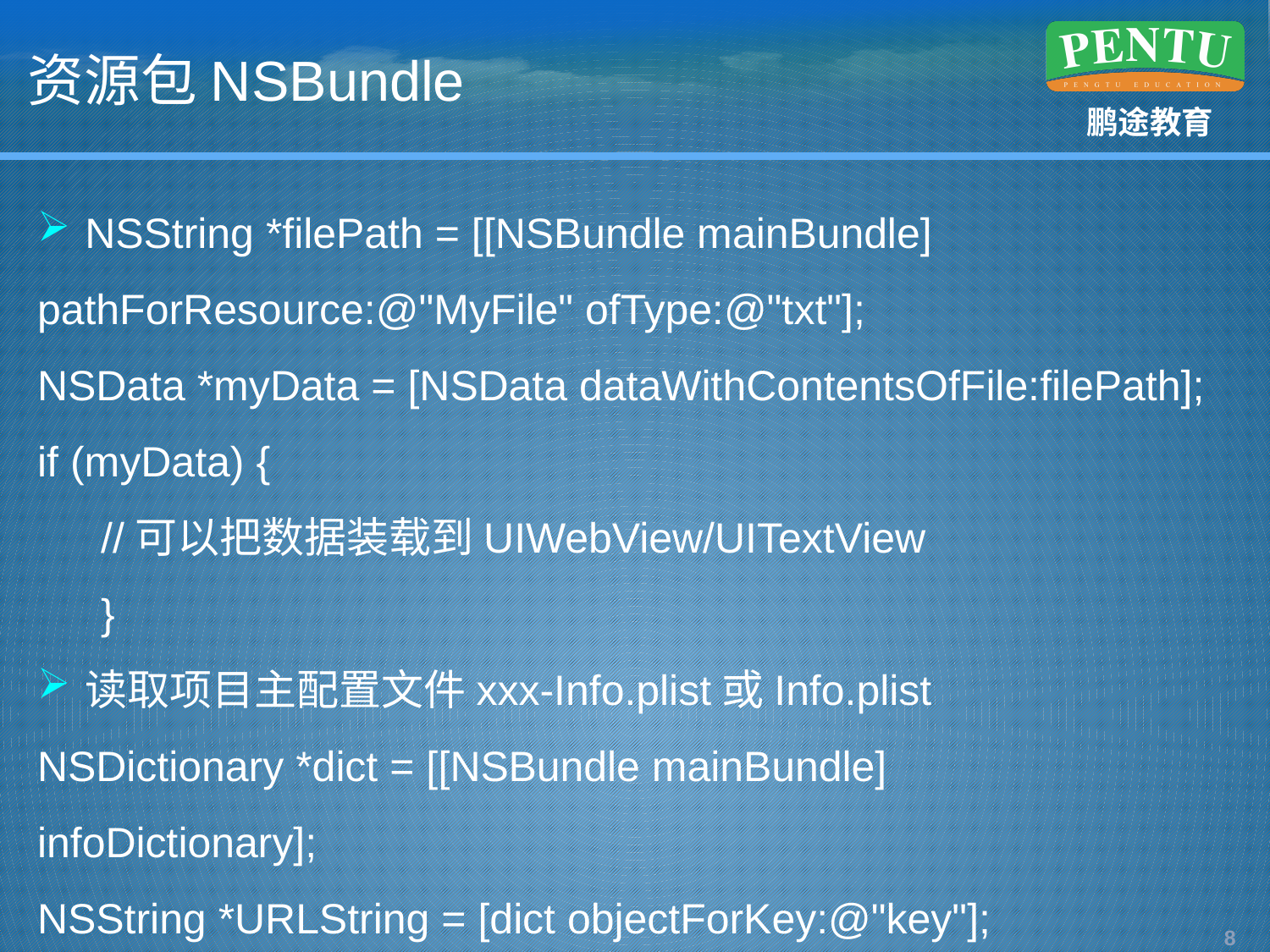

# 资源包NSBundle
NSString *filePath = [[NSBundle mainBundle]
pathForResource:@"MyFile" ofType:@"txt"];
NSData *myData = [NSData dataWithContentsOfFile:filePath];
if (myData) {
//可以把数据装载到UIWebView/UITextView
}
读取项目主配置文件xxx-Info.plist或Info.plist
NSDictionary *dict = [[NSBundle mainBundle]
infoDictionary];
NSString *URLString = [dict objectForKey:@"key"];
8